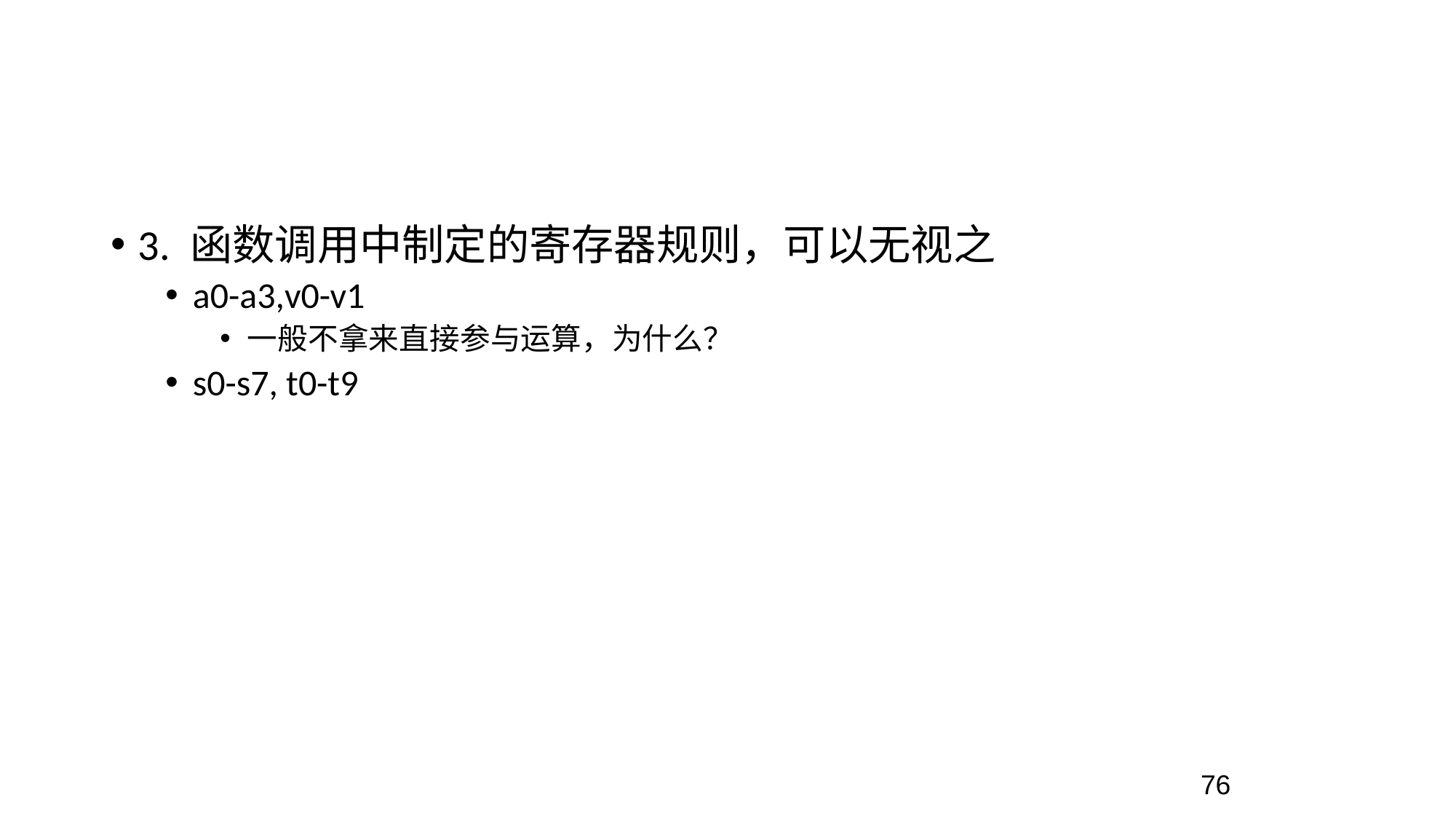

3. 函数调用中制定的寄存器规则，可以无视之
a0-a3,v0-v1
一般不拿来直接参与运算，为什么？
s0-s7, t0-t9

76